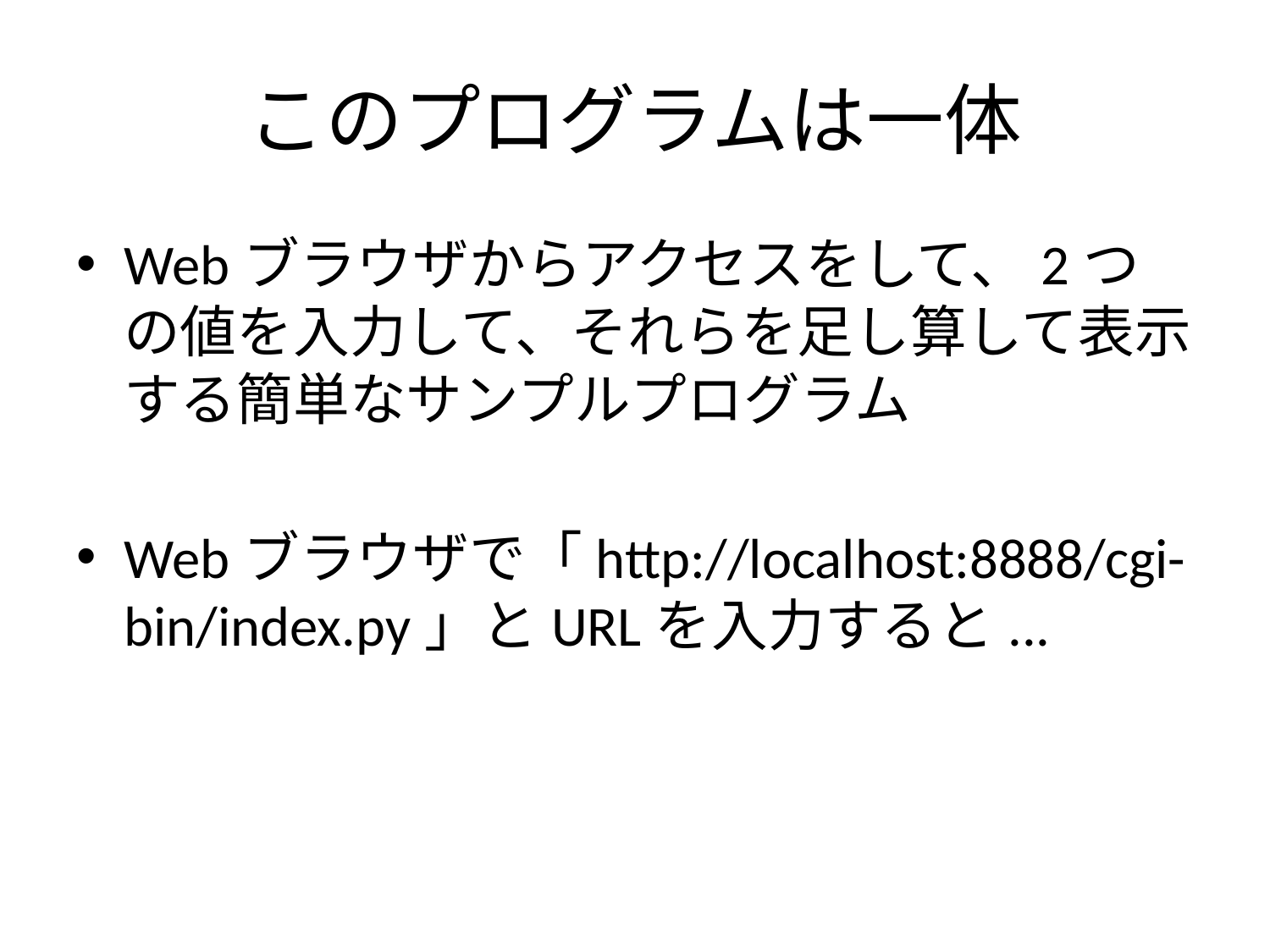

# このプログラムは一体
Webブラウザからアクセスをして、2つの値を入力して、それらを足し算して表示する簡単なサンプルプログラム

Webブラウザで「http://localhost:8888/cgi-bin/index.py」とURLを入力すると...